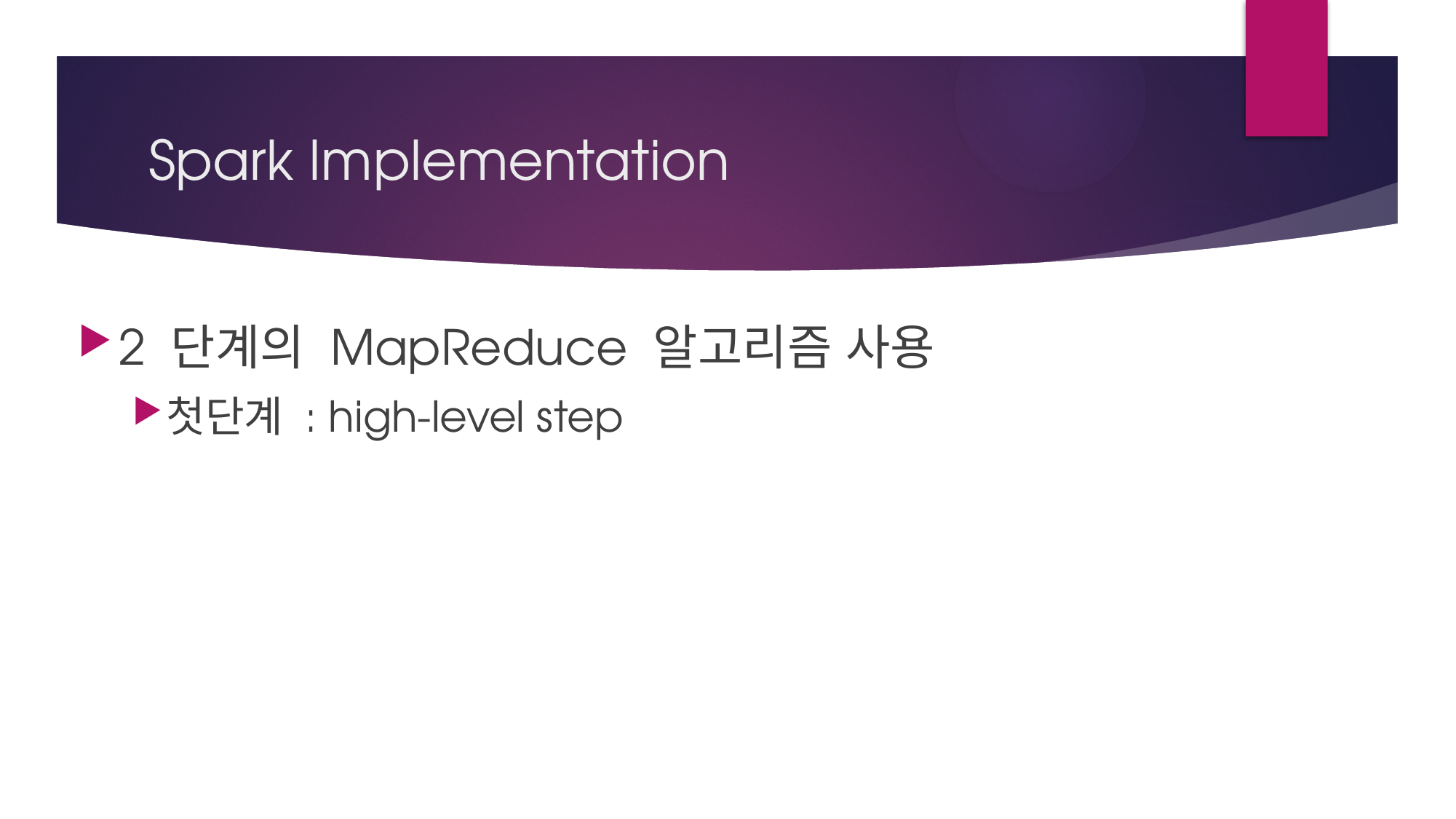

# Spark Implementation
2 단계의 MapReduce 알고리즘 사용
첫단계 : high-level step